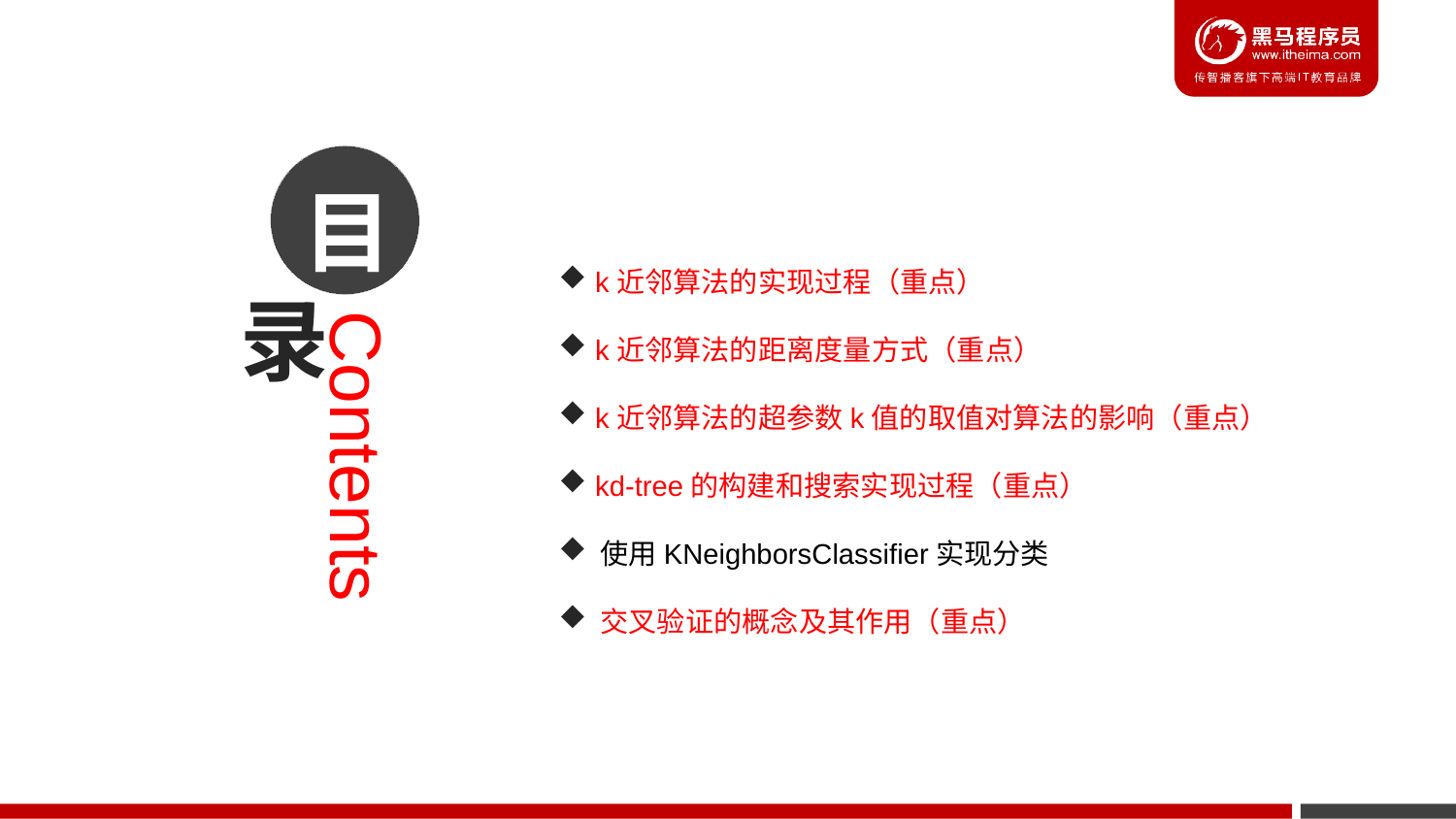

目
 k近邻算法的实现过程（重点）
 k近邻算法的距离度量方式（重点）
 k近邻算法的超参数k值的取值对算法的影响（重点）
 kd-tree的构建和搜索实现过程（重点）
 使用KNeighborsClassifier实现分类
 交叉验证的概念及其作用（重点）
录
Contents